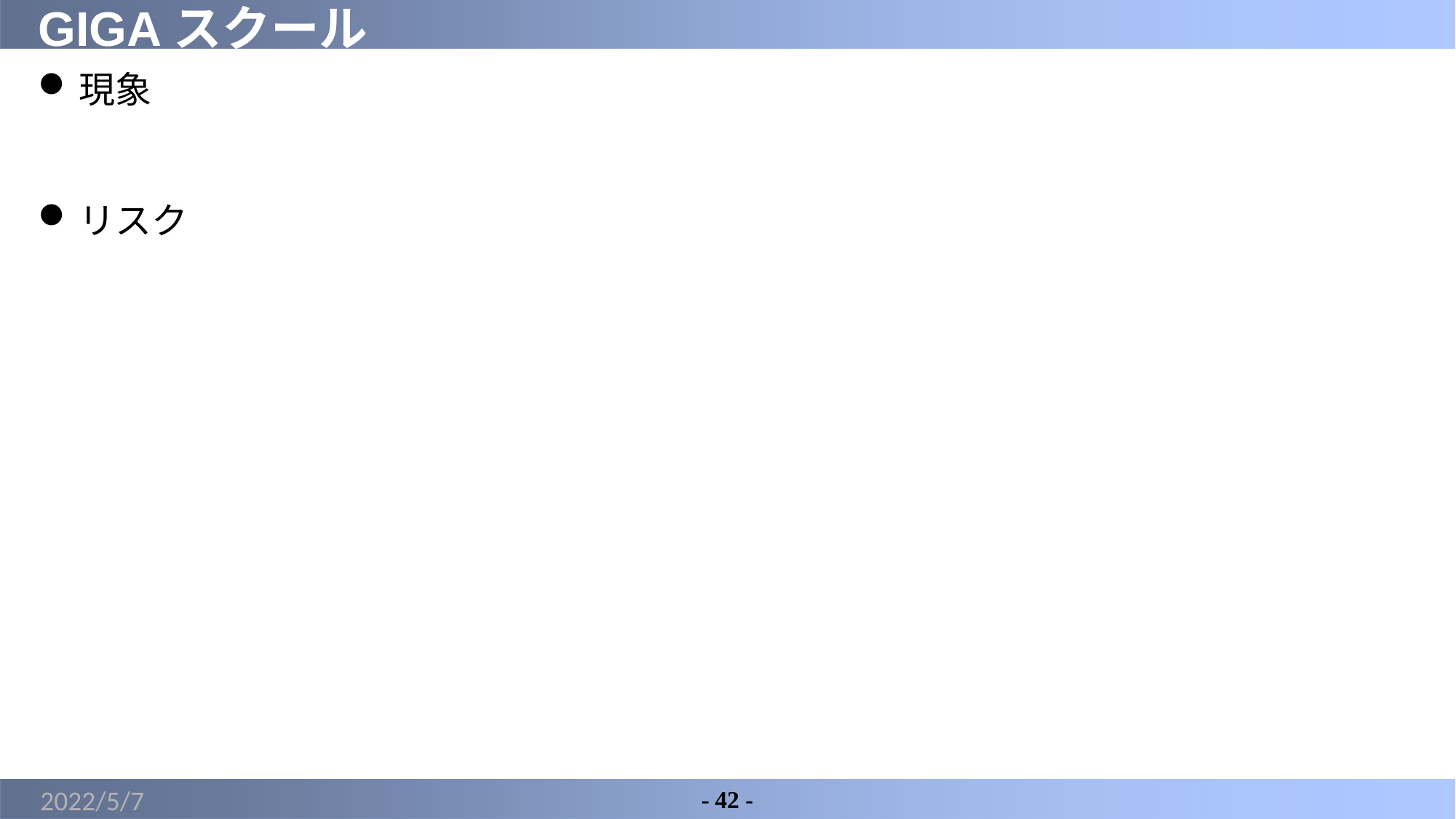

# GIGAスクール
現象

リスク

2022/5/7
- 42 -